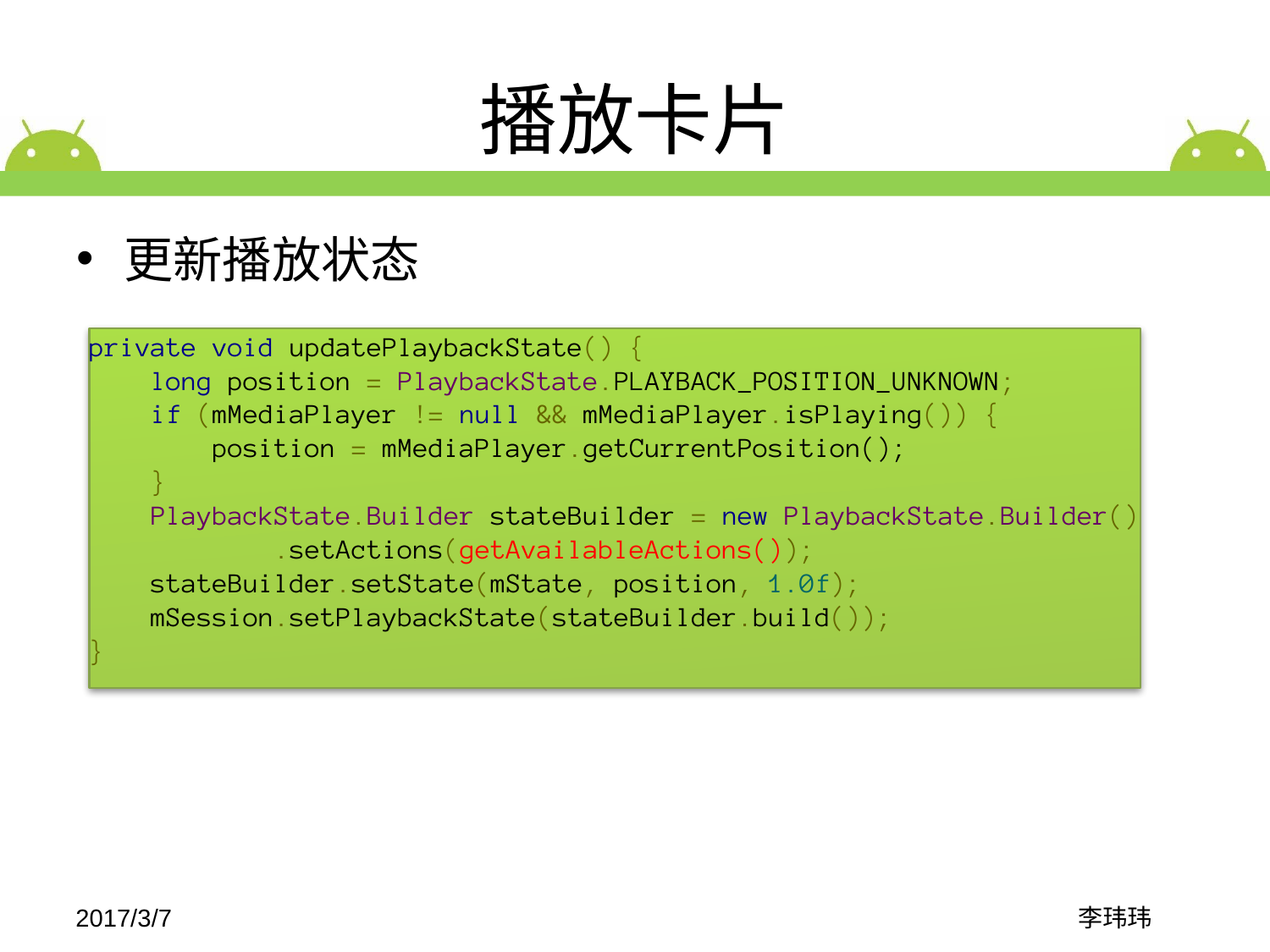

# 播放卡片
更新播放状态

private void updatePlaybackState() {
    long position = PlaybackState.PLAYBACK_POSITION_UNKNOWN;
    if (mMediaPlayer != null && mMediaPlayer.isPlaying()) {
        position = mMediaPlayer.getCurrentPosition();
    }
    PlaybackState.Builder stateBuilder = new PlaybackState.Builder()
            .setActions(getAvailableActions());
    stateBuilder.setState(mState, position, 1.0f);
    mSession.setPlaybackState(stateBuilder.build());
}